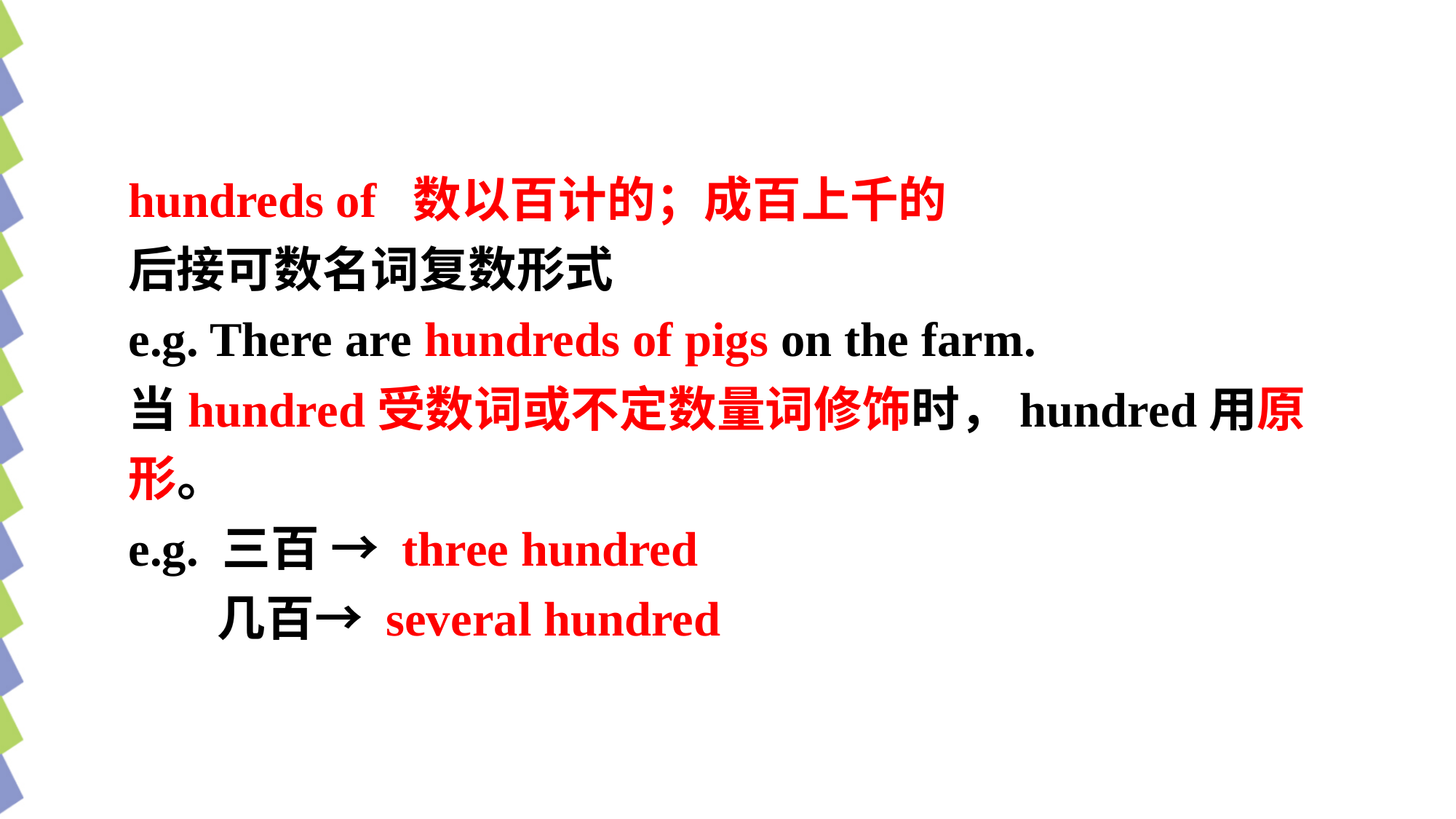

hundreds of  数以百计的；成百上千的
后接可数名词复数形式
e.g. There are hundreds of pigs on the farm.
当hundred受数词或不定数量词修饰时，hundred用原形。
e.g. 三百 → three hundred
       几百→ several hundred